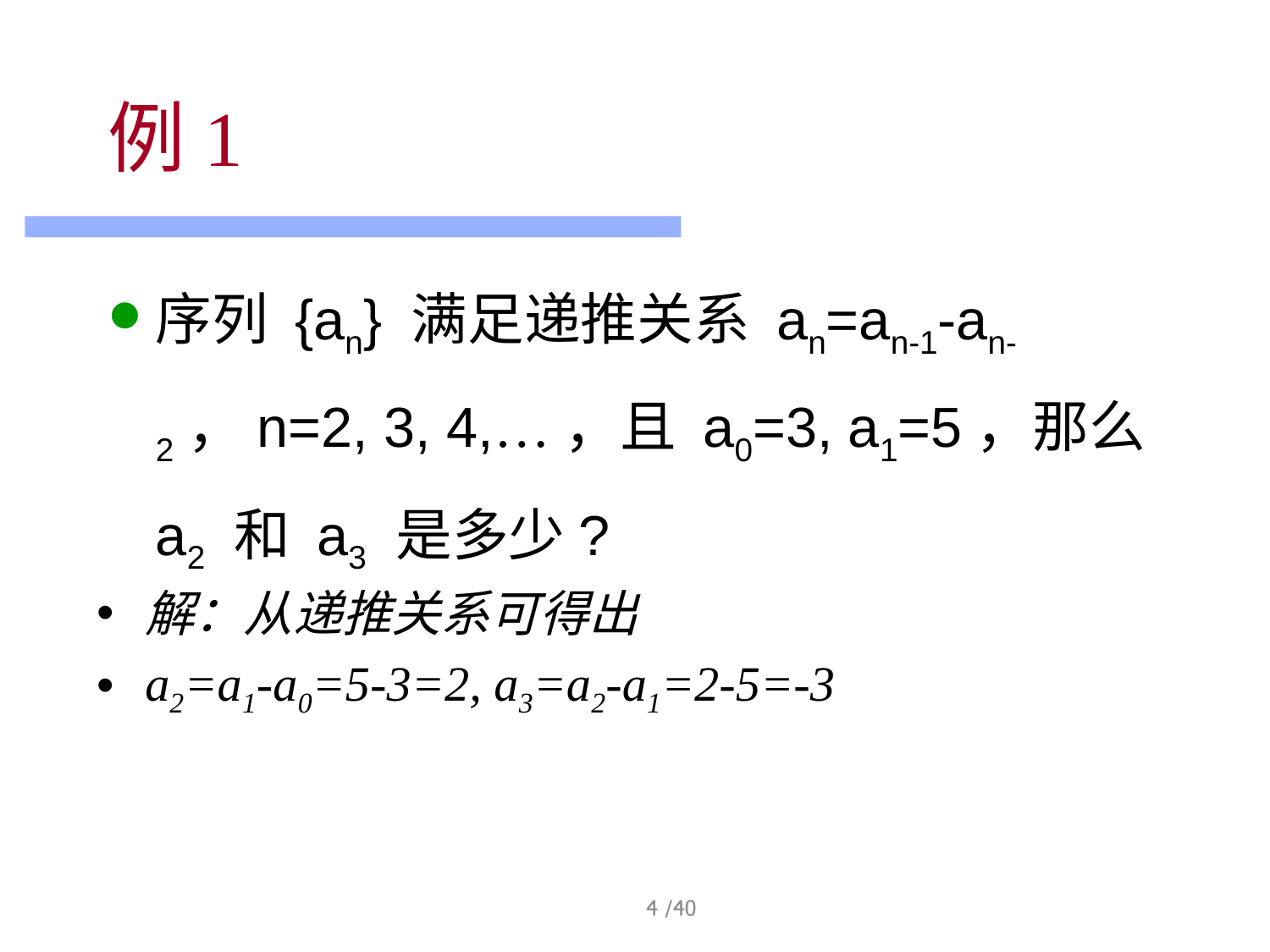

# 例1
序列 {an} 满足递推关系 an=an-1-an-2，n=2, 3, 4,…，且 a0=3, a1=5，那么 a2 和 a3 是多少?
解：从递推关系可得出
a2=a1-a0=5-3=2, a3=a2-a1=2-5=-3
4
/40